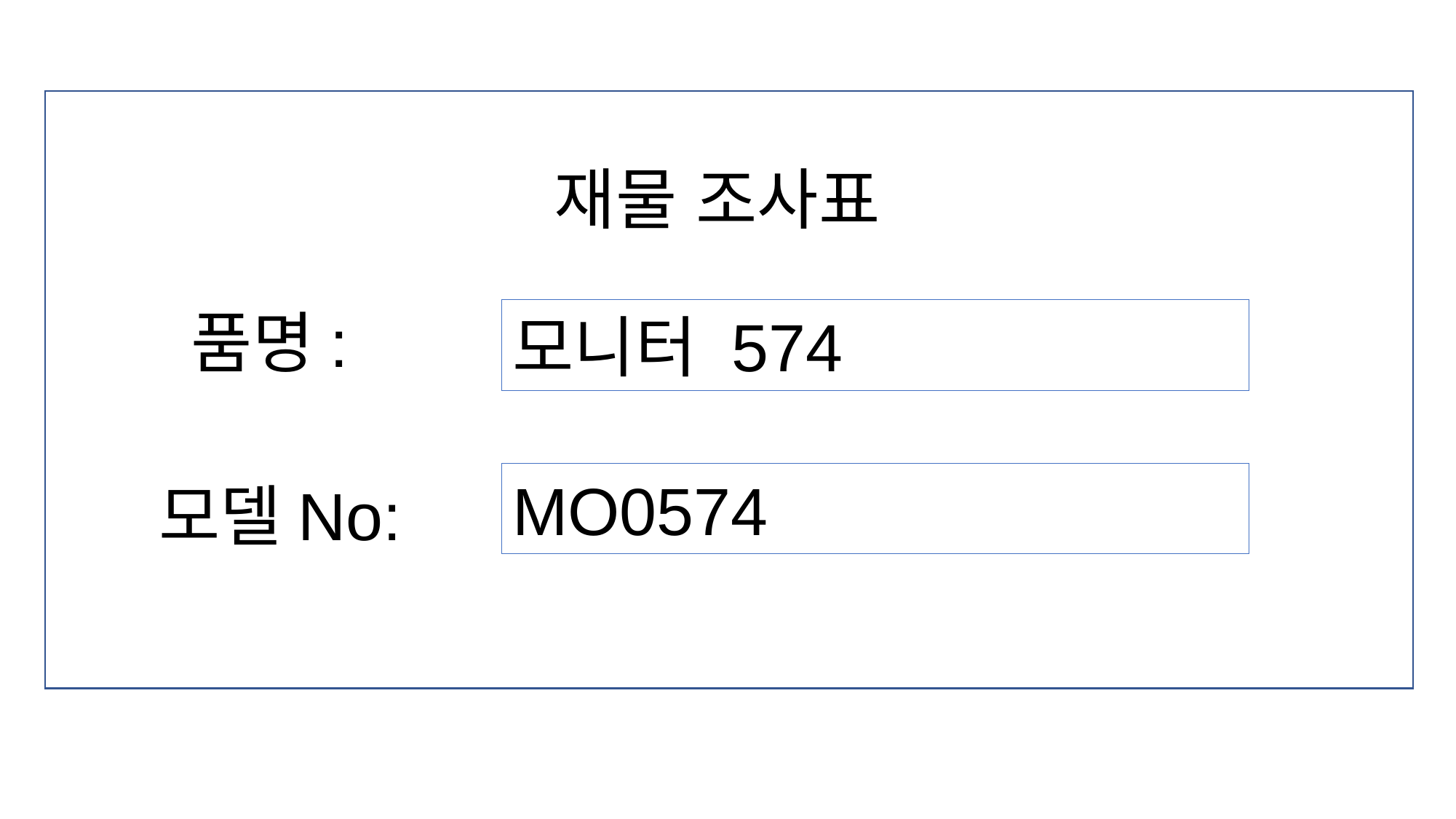

재물 조사표
품명:
모니터 574
MO0574
모델No: